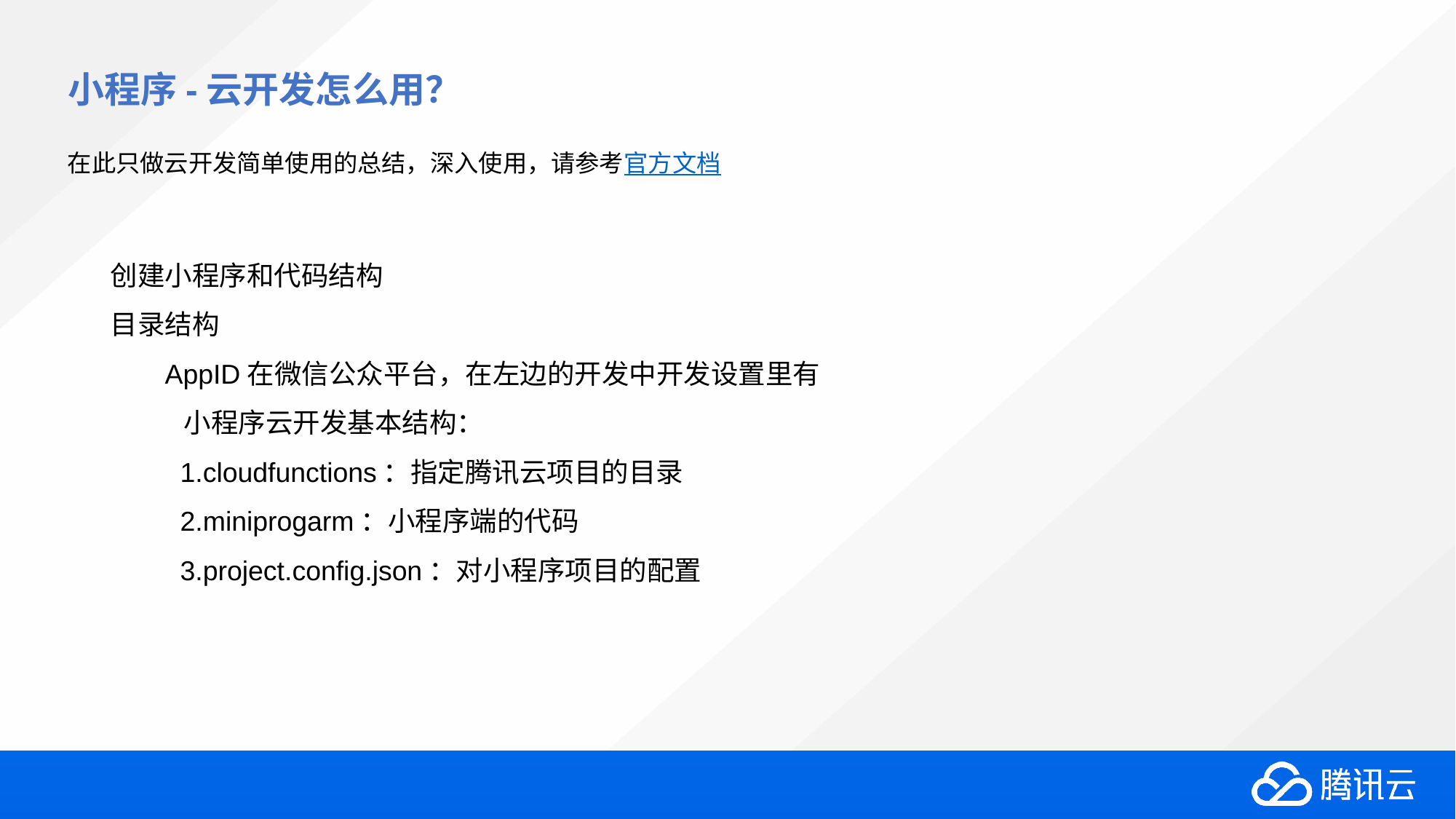

# 小程序-云开发怎么用？
在此只做云开发简单使用的总结，深入使用，请参考官方文档
创建小程序和代码结构
目录结构
AppID在微信公众平台，在左边的开发中开发设置里有
  小程序云开发基本结构：
  1.cloudfunctions：指定腾讯云项目的目录
  2.miniprogarm：小程序端的代码
  3.project.config.json：对小程序项目的配置